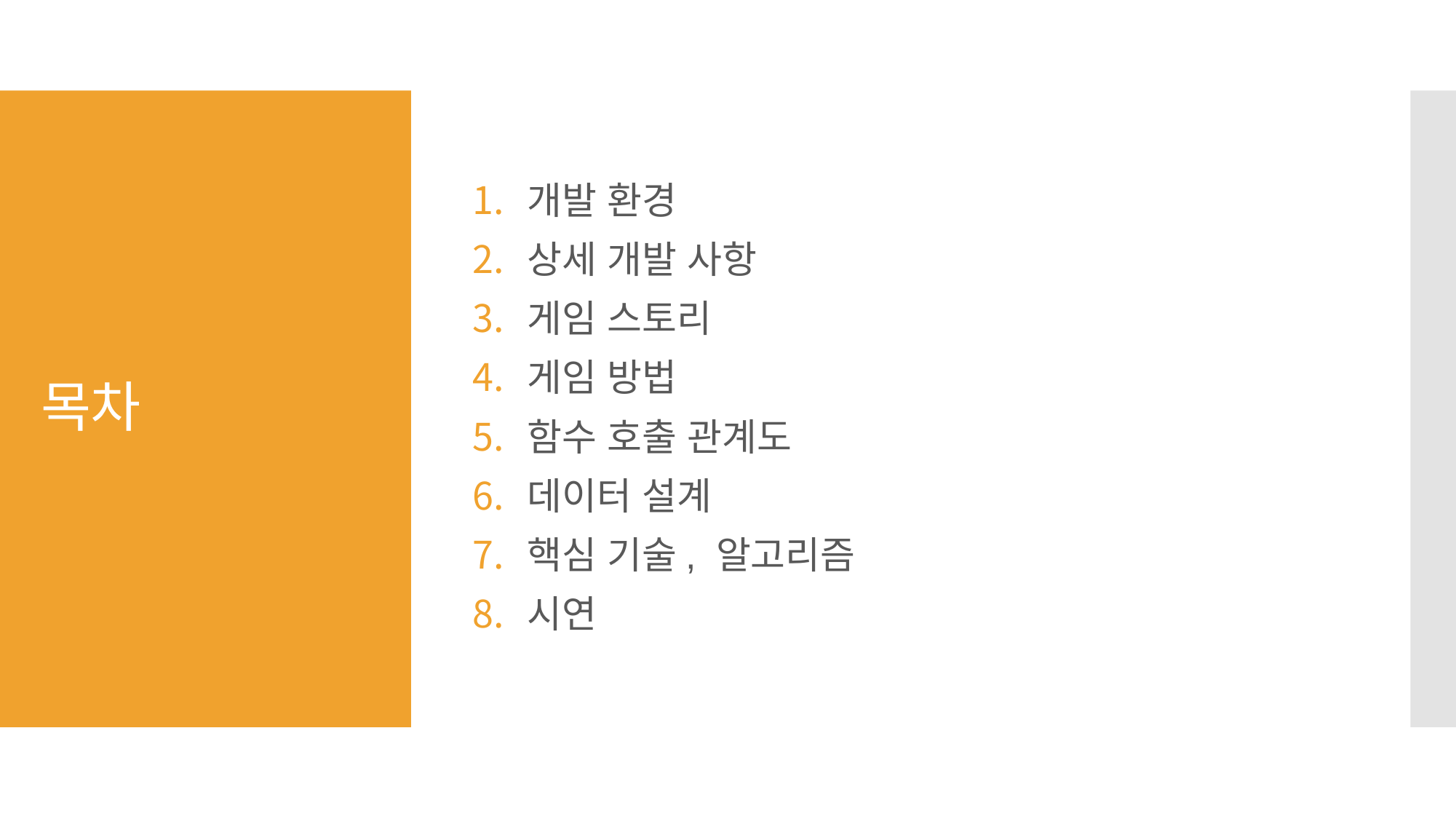

개발 환경
상세 개발 사항
게임 스토리
게임 방법
함수 호출 관계도
데이터 설계
핵심 기술, 알고리즘
시연
# 목차